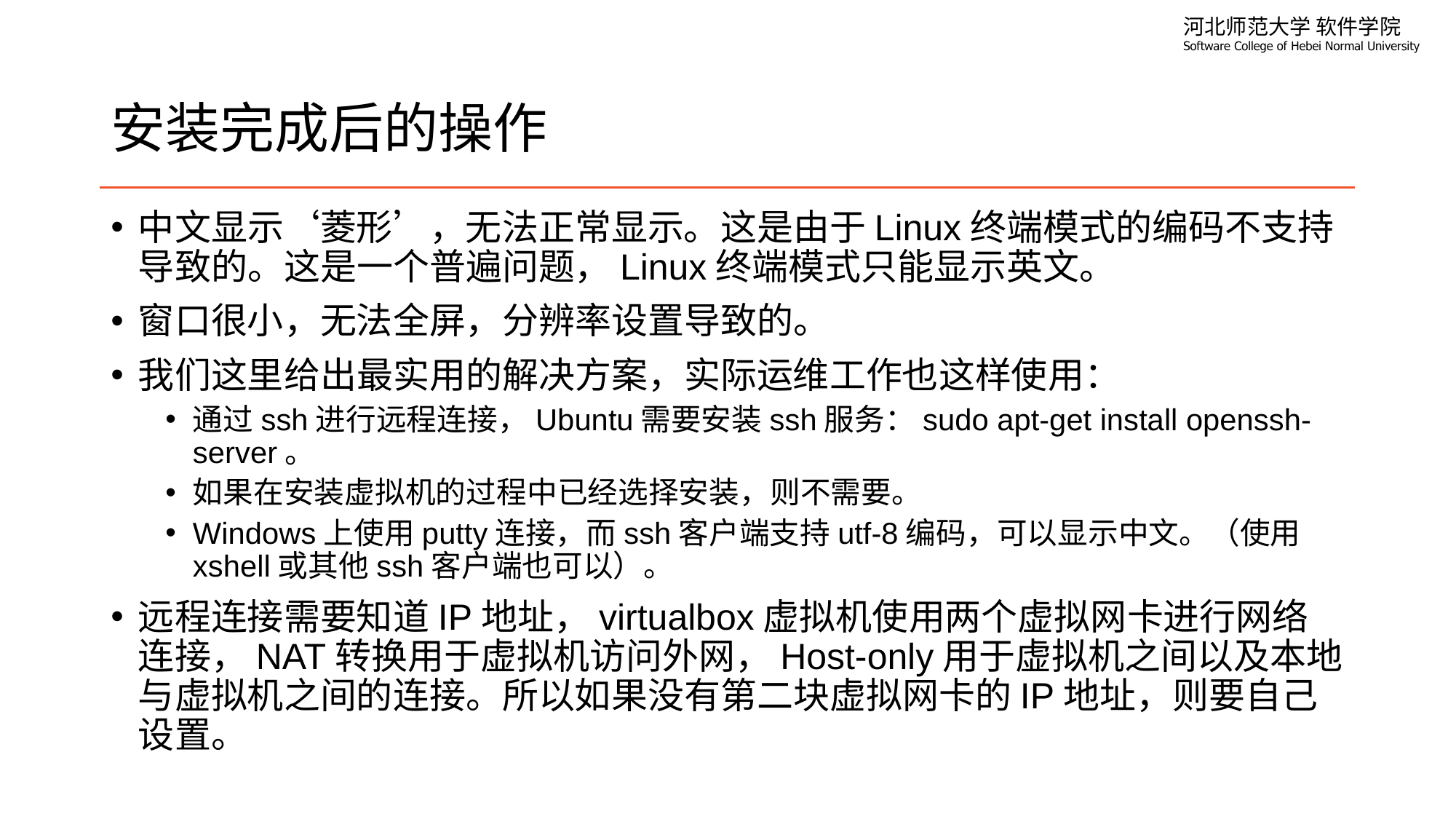

# 安装完成后的操作
中文显示‘菱形’，无法正常显示。这是由于Linux终端模式的编码不支持导致的。这是一个普遍问题，Linux终端模式只能显示英文。
窗口很小，无法全屏，分辨率设置导致的。
我们这里给出最实用的解决方案，实际运维工作也这样使用：
通过ssh进行远程连接，Ubuntu需要安装ssh服务：sudo apt-get install openssh-server。
如果在安装虚拟机的过程中已经选择安装，则不需要。
Windows上使用putty连接，而ssh客户端支持utf-8编码，可以显示中文。（使用xshell或其他ssh客户端也可以）。
远程连接需要知道IP地址，virtualbox虚拟机使用两个虚拟网卡进行网络连接，NAT转换用于虚拟机访问外网，Host-only用于虚拟机之间以及本地与虚拟机之间的连接。所以如果没有第二块虚拟网卡的IP地址，则要自己设置。